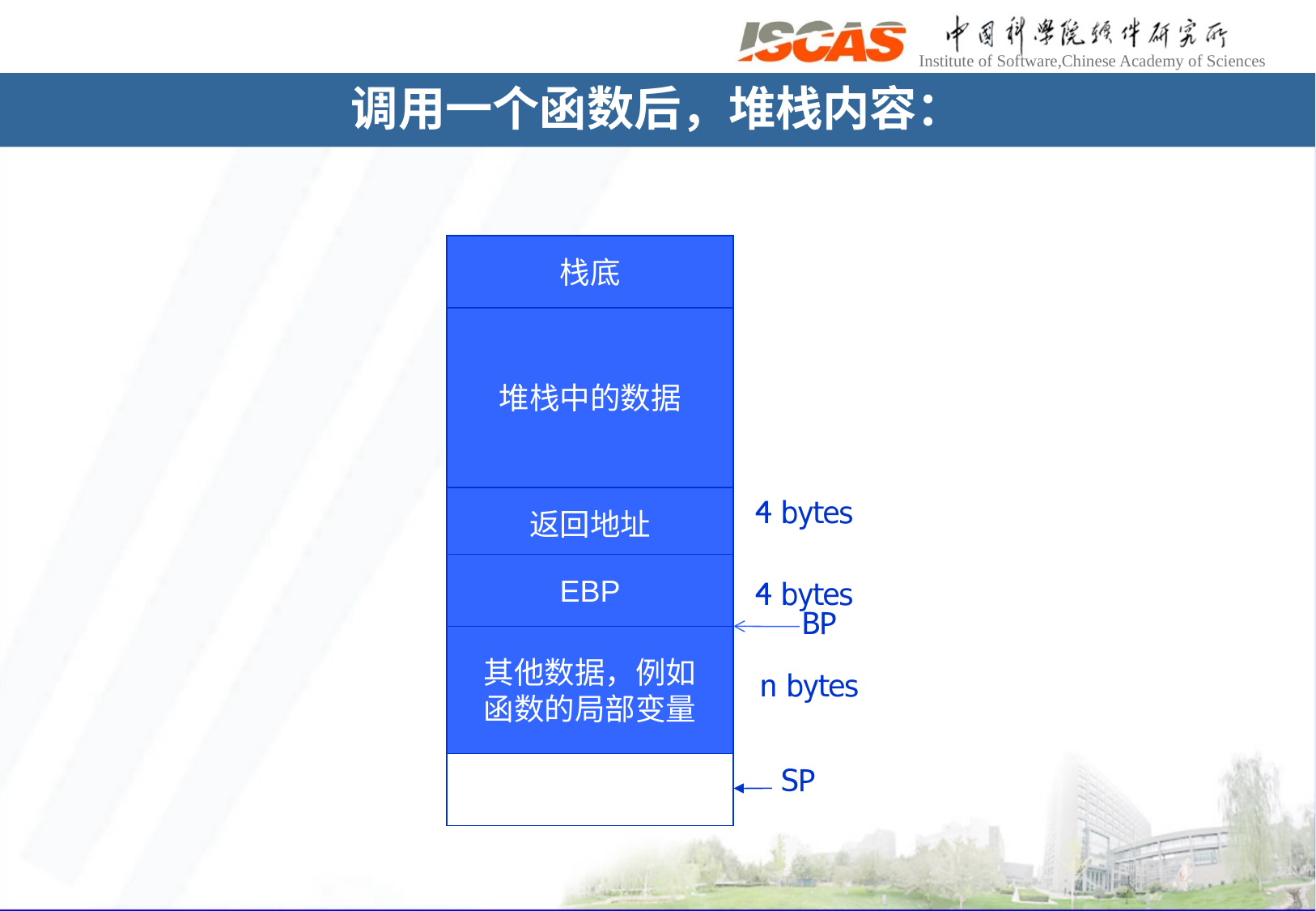

调用一个函数后，堆栈内容：
栈底
堆栈中的数据
返回地址
4 bytes
其他数据，例如
函数的局部变量
n bytes

SP

EBP
4 bytes
BP